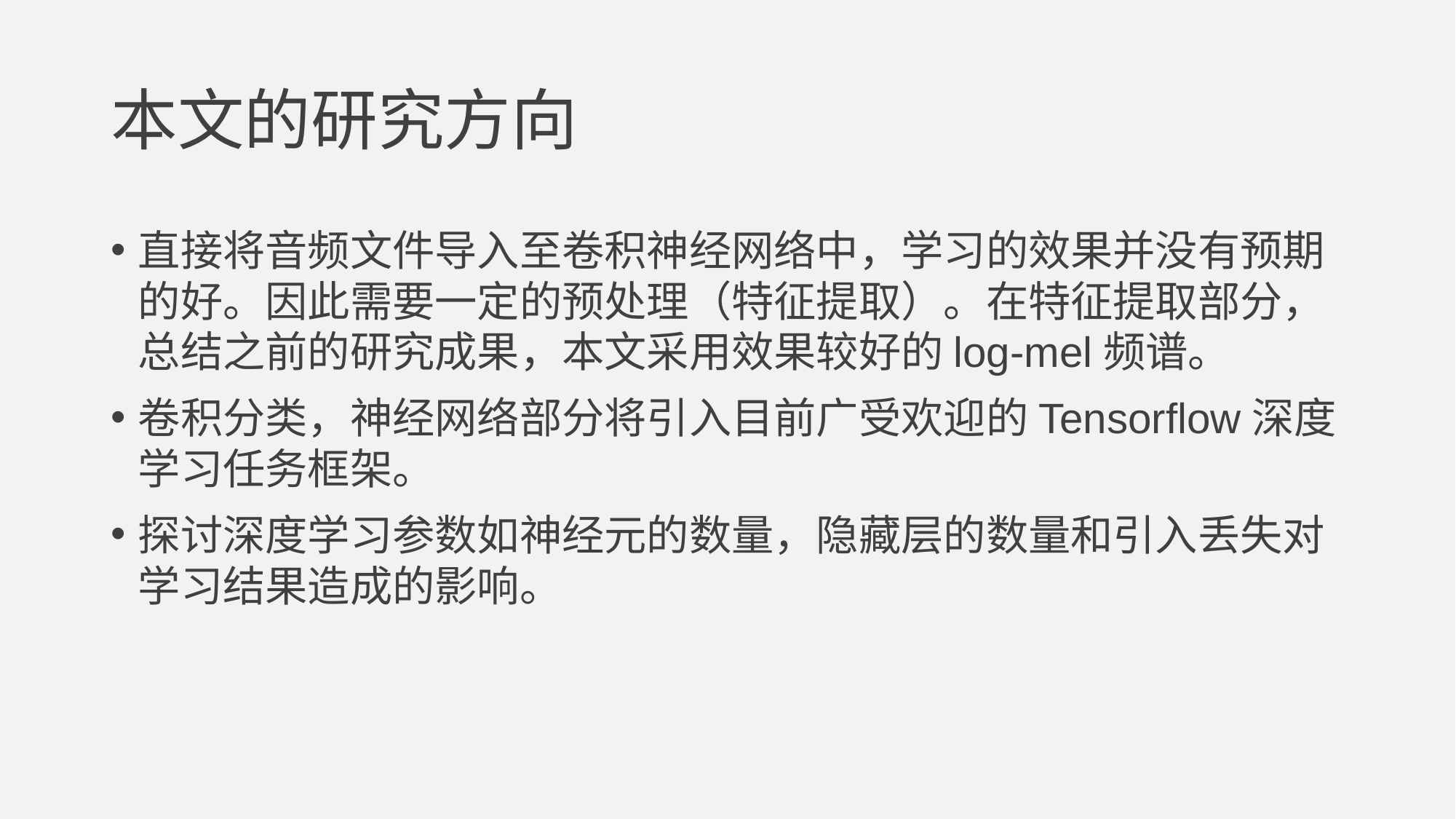

# 本文的研究方向
直接将音频文件导入至卷积神经网络中，学习的效果并没有预期的好。因此需要一定的预处理（特征提取）。在特征提取部分，总结之前的研究成果，本文采用效果较好的log-mel频谱。
卷积分类，神经网络部分将引入目前广受欢迎的Tensorflow深度学习任务框架。
探讨深度学习参数如神经元的数量，隐藏层的数量和引入丢失对学习结果造成的影响。